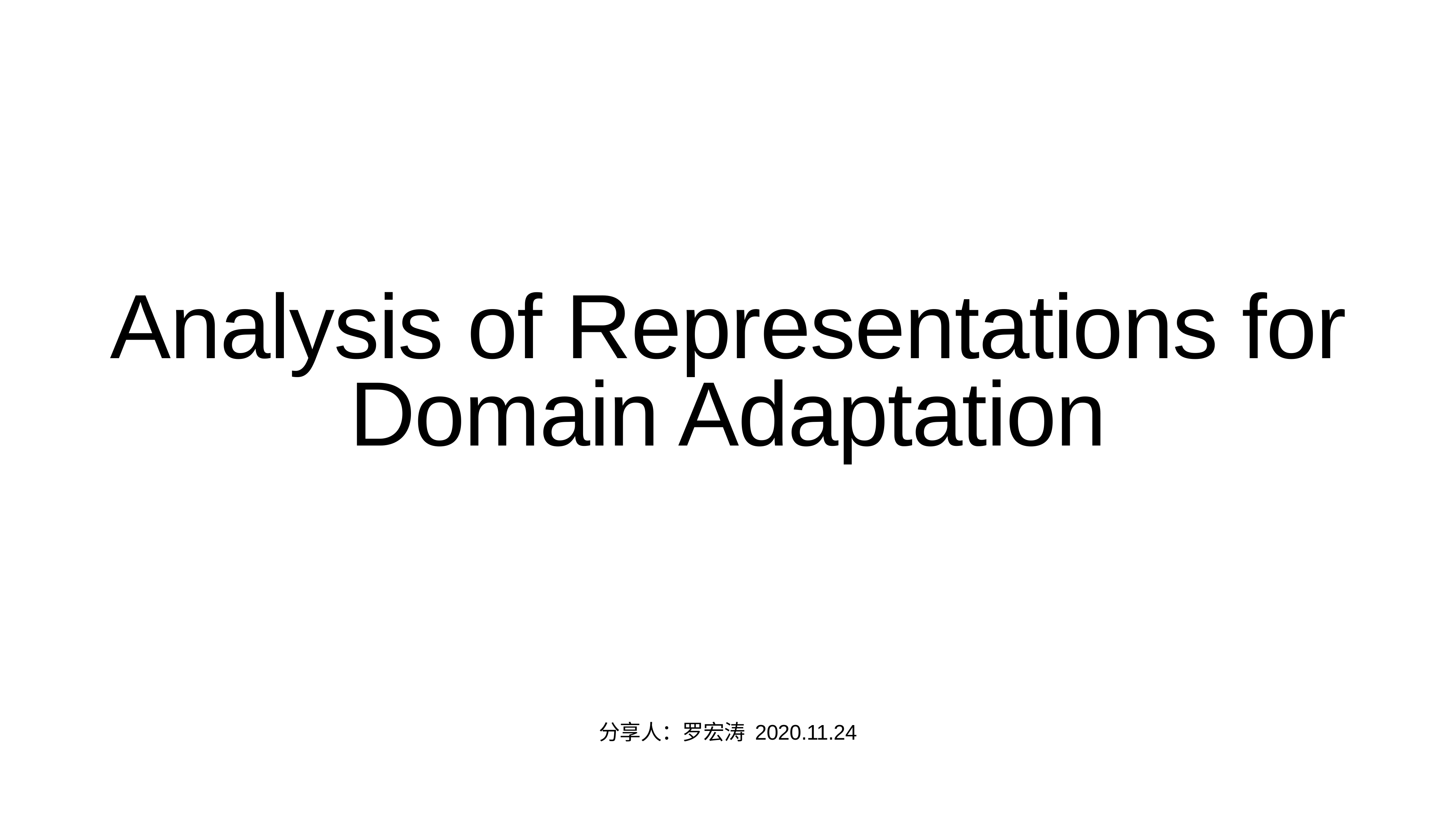

# Analysis of Representations for Domain Adaptation
分享人：罗宏涛 2020.11.24